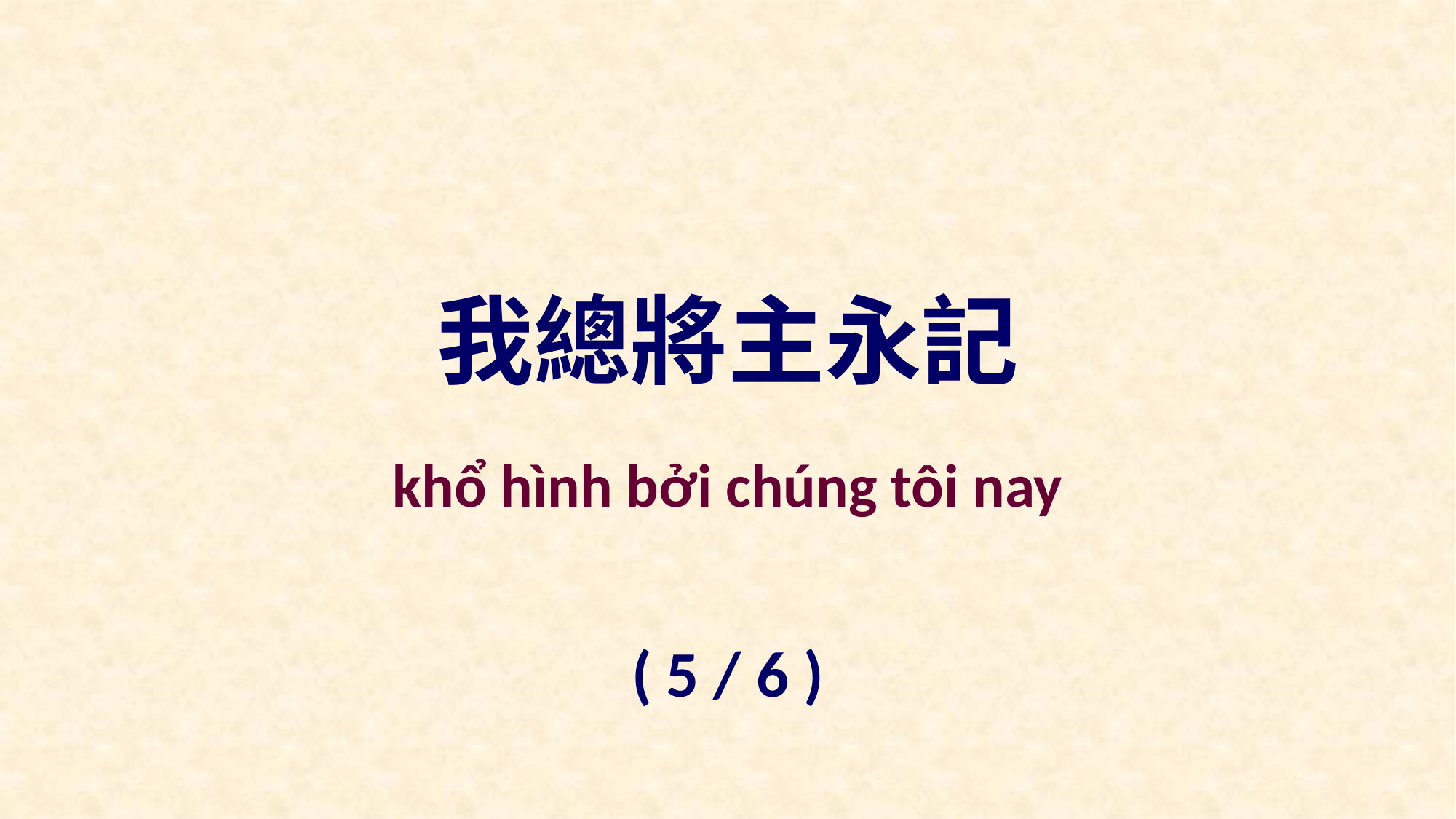

我總將主永記
khổ hình bởi chúng tôi nay
( 5 / 6 )